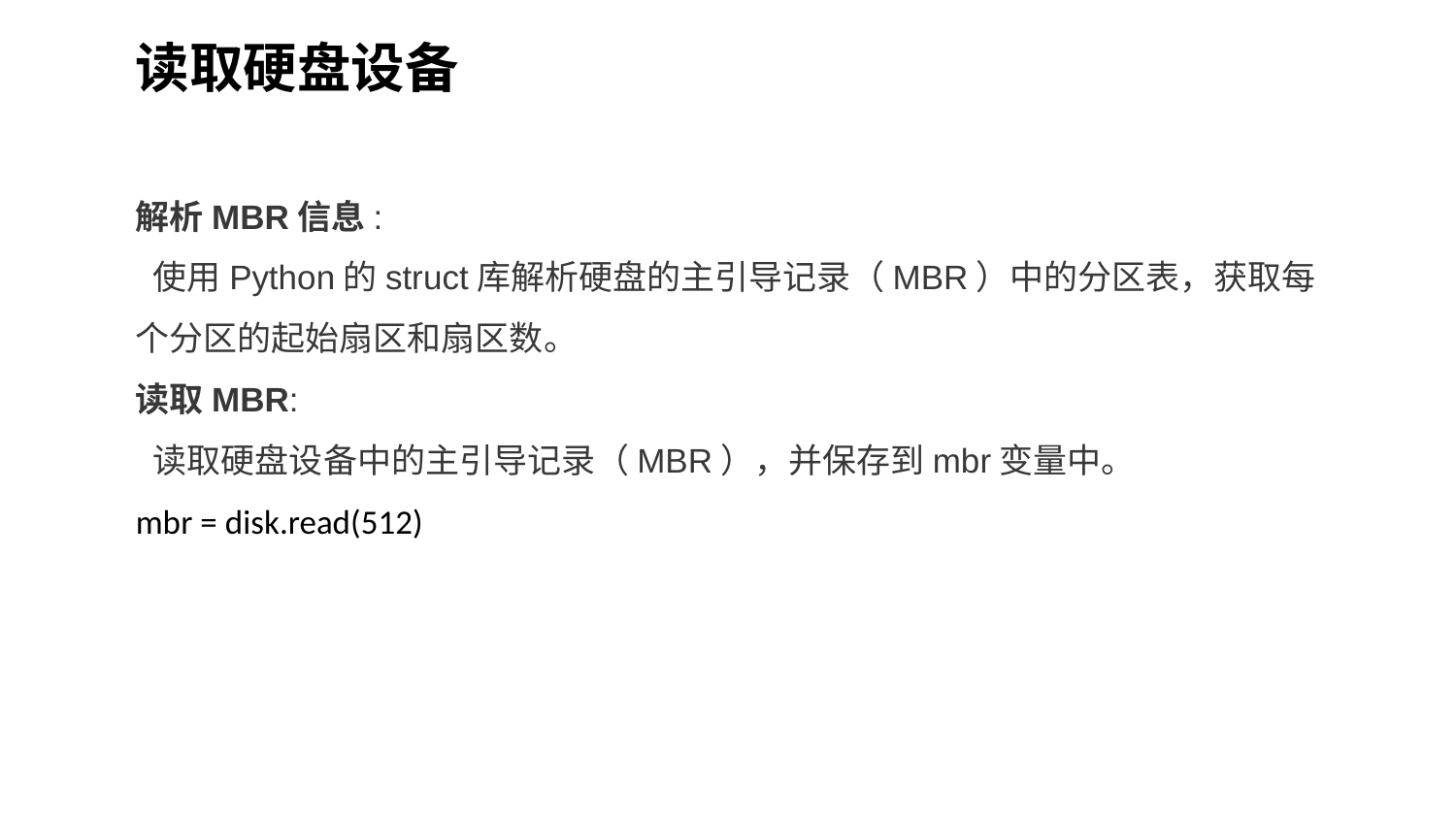

读取硬盘设备
解析MBR信息:
 使用Python的struct库解析硬盘的主引导记录（MBR）中的分区表，获取每个分区的起始扇区和扇区数。
读取MBR:
 读取硬盘设备中的主引导记录（MBR），并保存到mbr变量中。
mbr = disk.read(512)